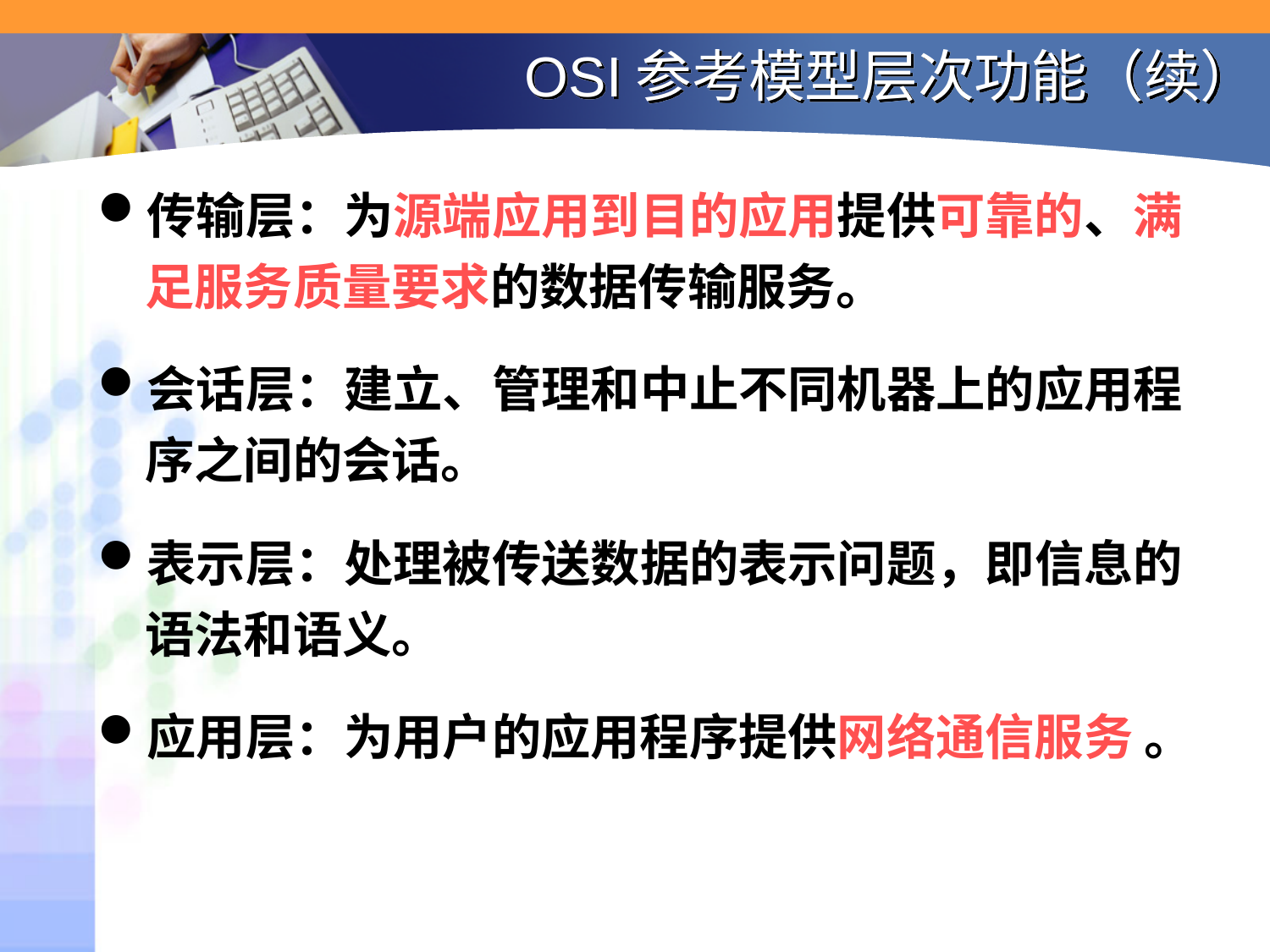

# OSI参考模型层次功能（续）
传输层：为源端应用到目的应用提供可靠的、满足服务质量要求的数据传输服务。
会话层：建立、管理和中止不同机器上的应用程序之间的会话。
表示层：处理被传送数据的表示问题，即信息的语法和语义。
应用层：为用户的应用程序提供网络通信服务 。